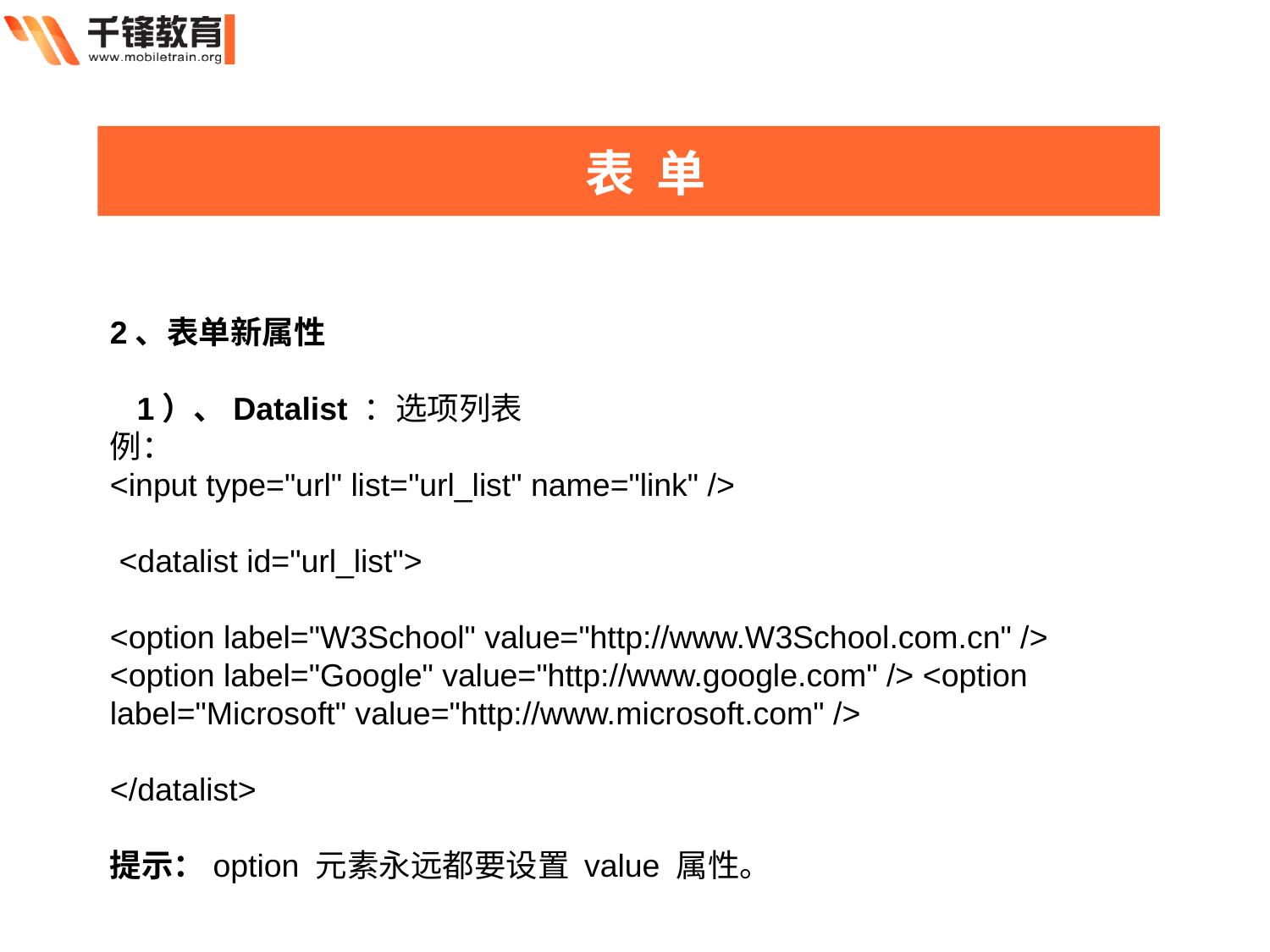

表  单
2、表单新属性

   1）、Datalist ：选项列表
例：
<input type="url" list="url_list" name="link" />

 <datalist id="url_list">

<option label="W3School" value="http://www.W3School.com.cn" /> <option label="Google" value="http://www.google.com" /> <option label="Microsoft" value="http://www.microsoft.com" />

</datalist>

提示：option 元素永远都要设置 value 属性。